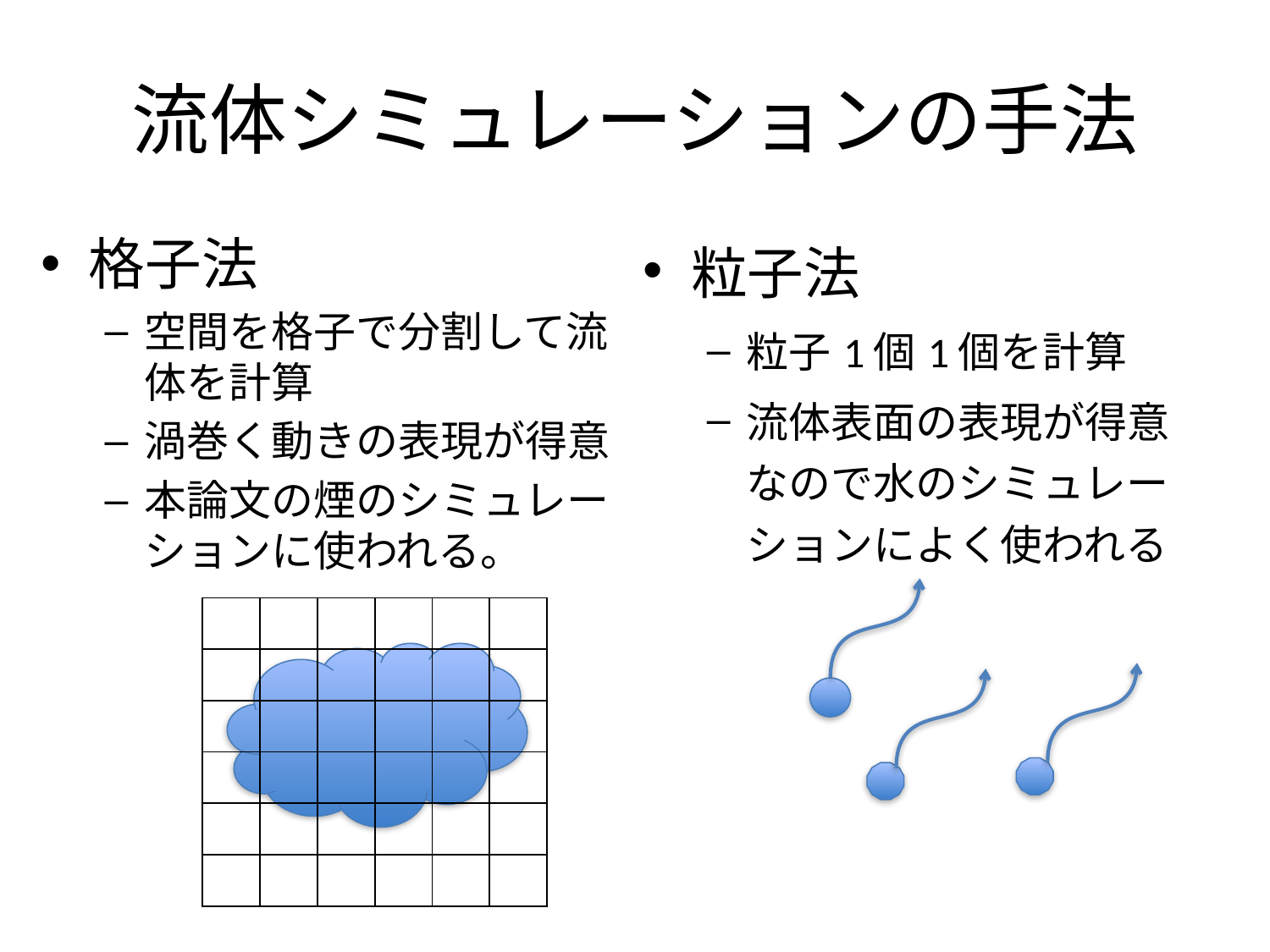

# 流体シミュレーションの手法
格子法
空間を格子で分割して流体を計算
渦巻く動きの表現が得意
本論文の煙のシミュレーションに使われる。
粒子法
粒子1個1個を計算
流体表面の表現が得意なので水のシミュレーションによく使われる
|  |  |  |  |  |  |
| --- | --- | --- | --- | --- | --- |
|  |  |  |  |  |  |
|  |  |  |  |  |  |
|  |  |  |  |  |  |
|  |  |  |  |  |  |
|  |  |  |  |  |  |